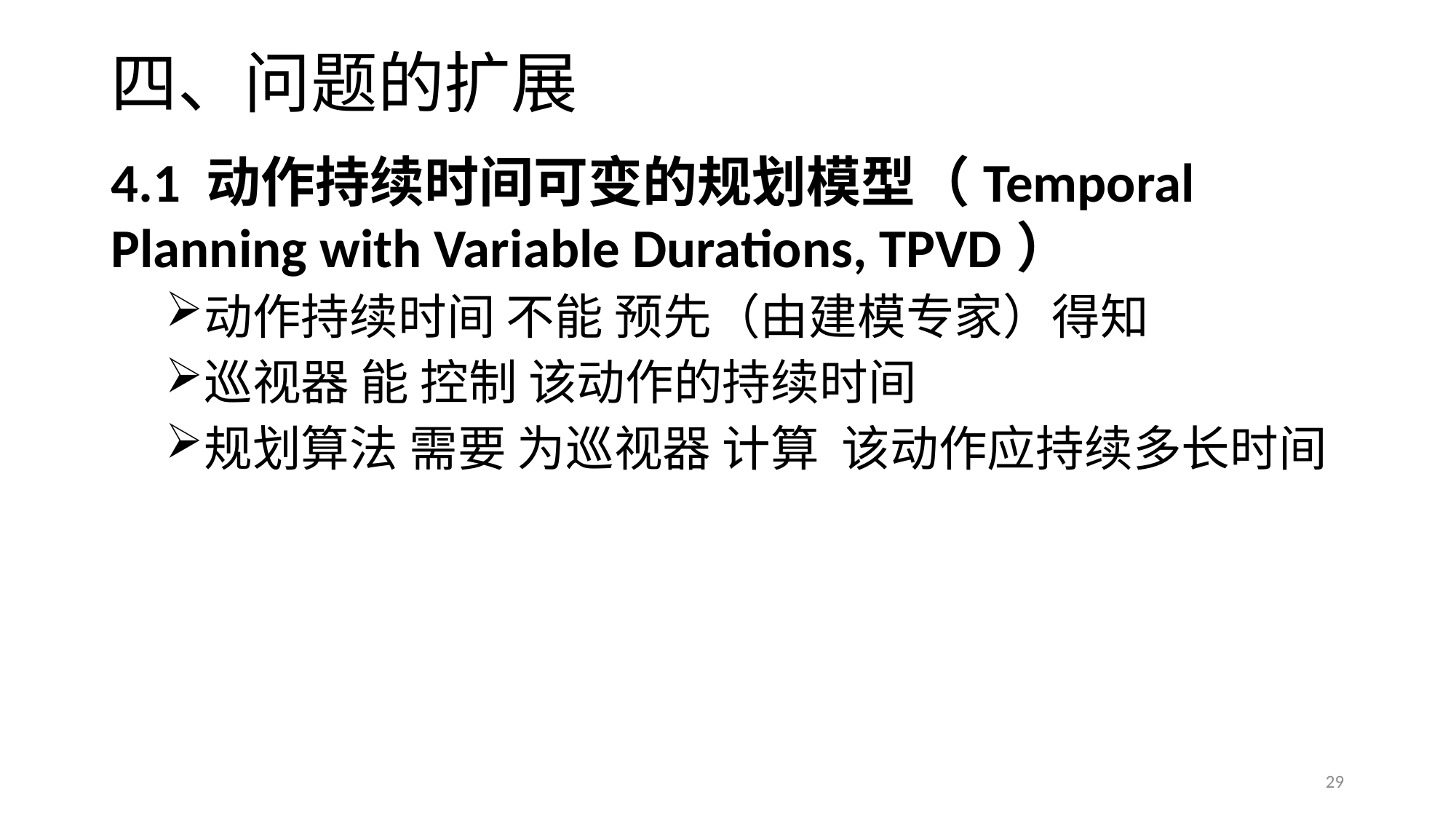

# 四、问题的扩展
4.1 动作持续时间可变的规划模型（Temporal Planning with Variable Durations, TPVD）
动作持续时间 不能 预先（由建模专家）得知
巡视器 能 控制 该动作的持续时间
规划算法 需要 为巡视器 计算  该动作应持续多长时间

29